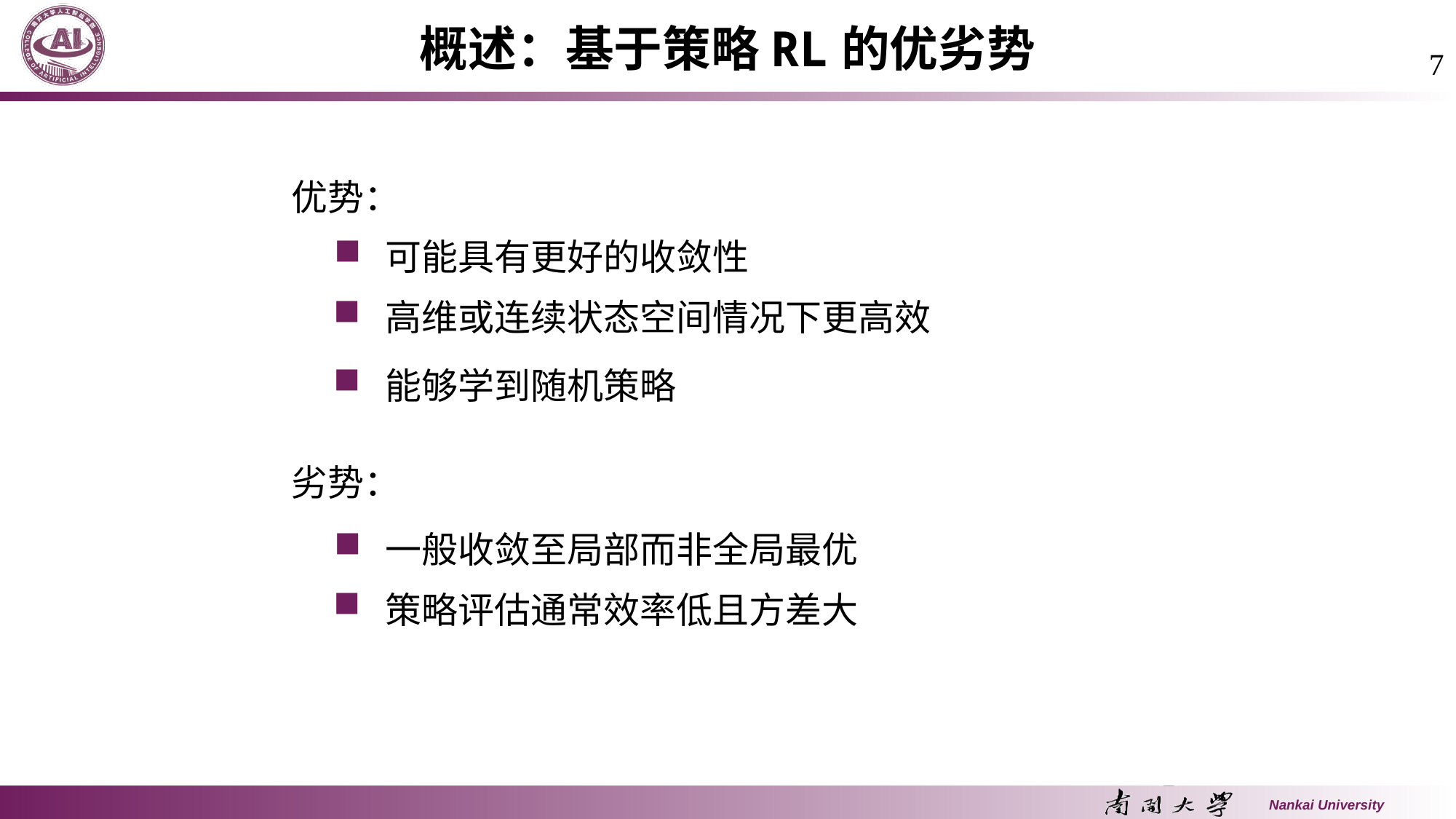

概述：基于策略RL的优劣势
7
优势：
 可能具有更好的收敛性
 高维或连续状态空间情况下更高效
 能够学到随机策略
劣势：
 一般收敛至局部而非全局最优
 策略评估通常效率低且方差大